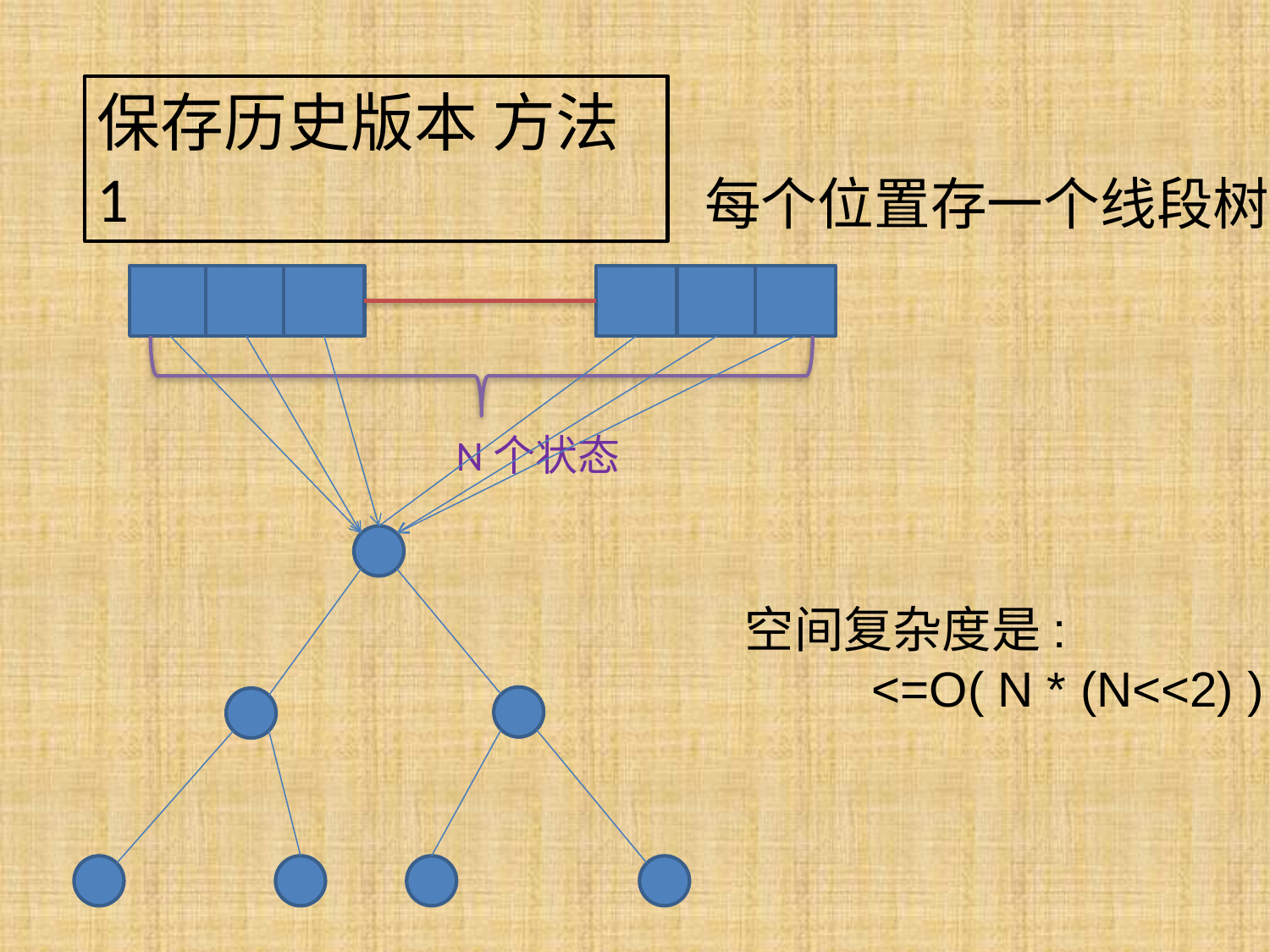

保存历史版本 方法1
每个位置存一个线段树

N个状态

空间复杂度是:
	<=O( N * (N<<2) )